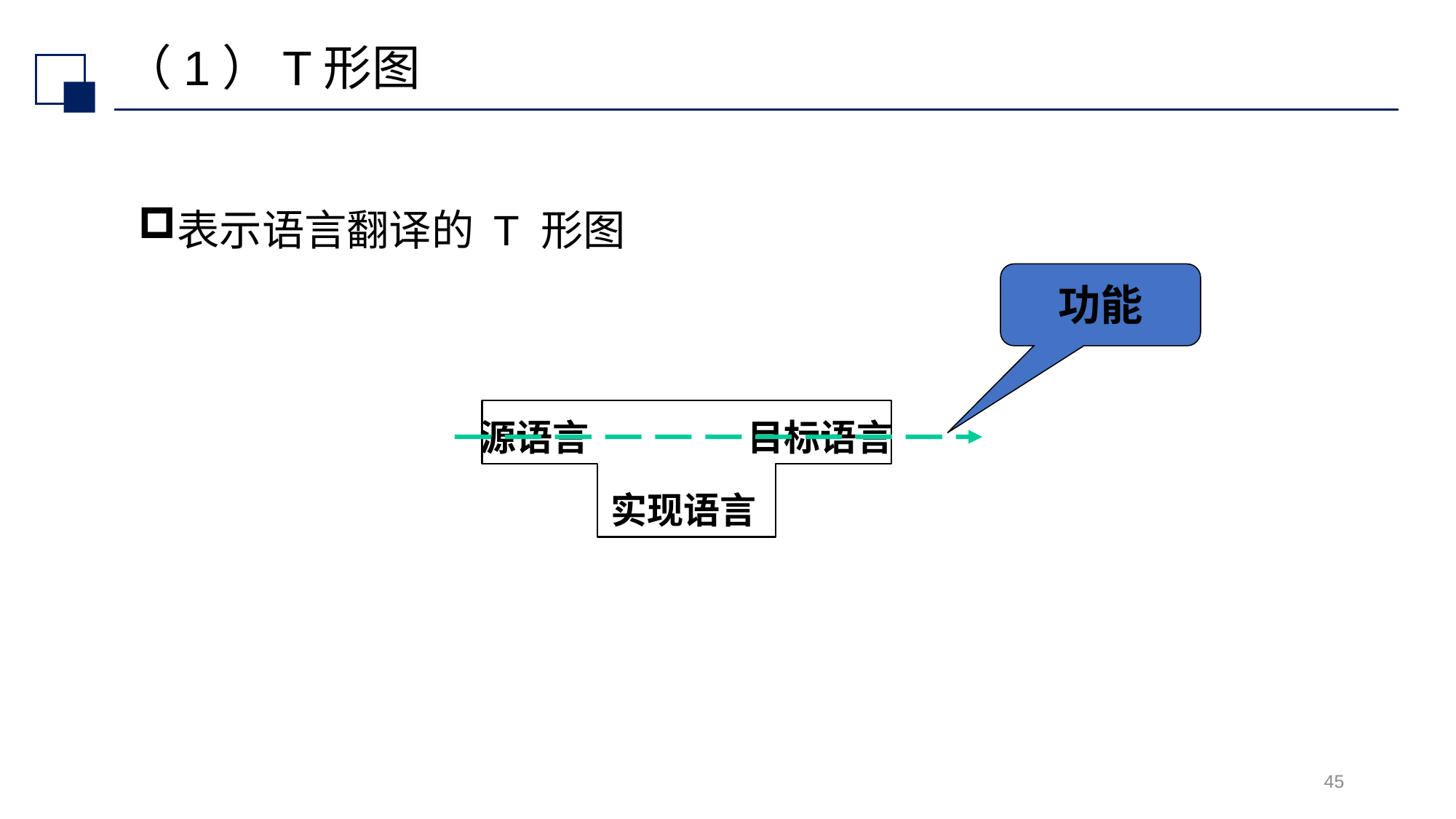

# （1）T形图
表示语言翻译的 T 形图
功能

源语言
目标语言

实现语言
45